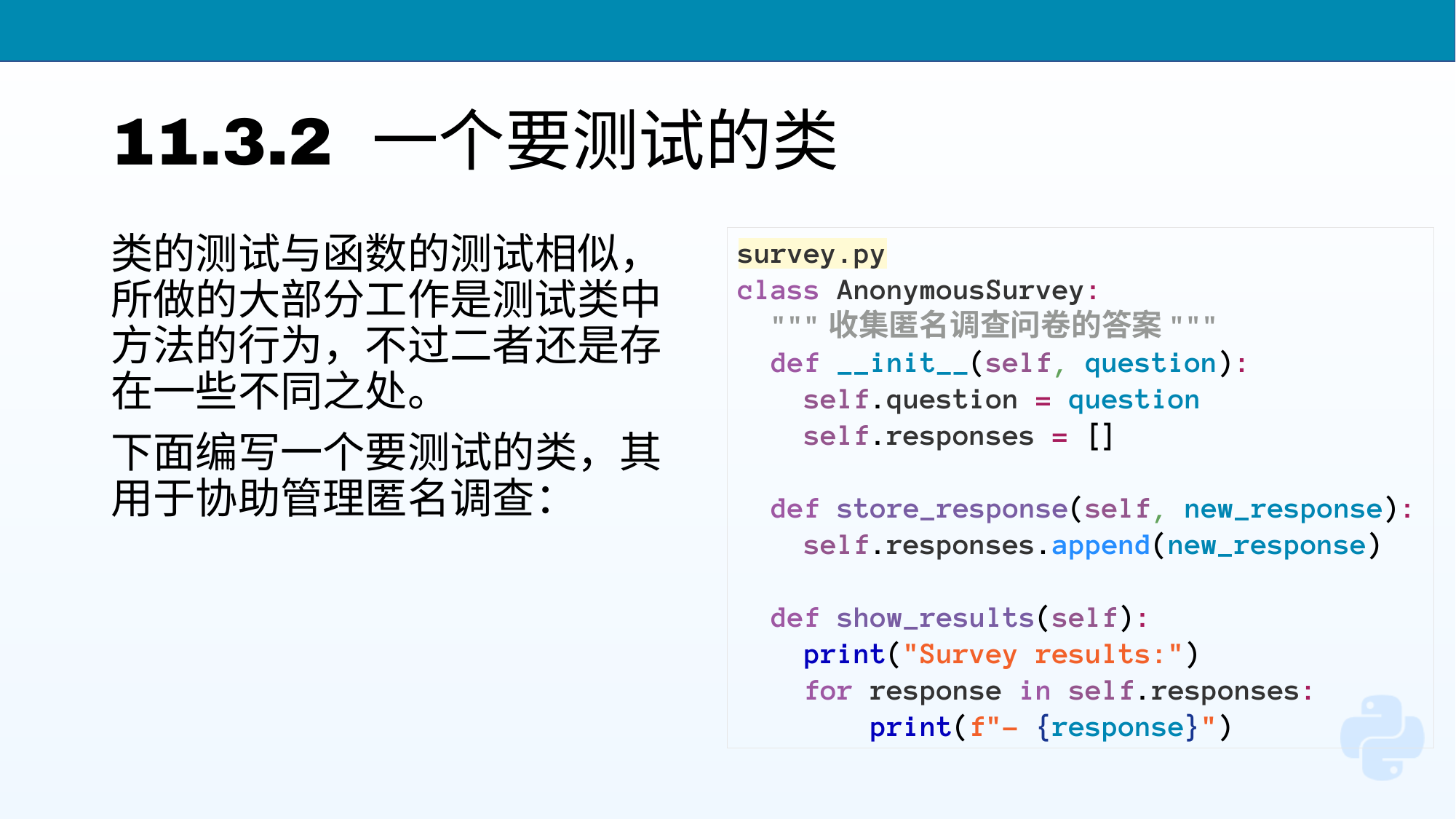

# 11.3.2 一个要测试的类
类的测试与函数的测试相似，所做的大部分工作是测试类中方法的行为，不过二者还是存在一些不同之处。
下面编写一个要测试的类，其用于协助管理匿名调查：
survey.py
class AnonymousSurvey:
  """收集匿名调查问卷的答案"""
  def __init__(self, question):
    self.question = question
    self.responses = []
  def store_response(self, new_response):
    self.responses.append(new_response)
  def show_results(self):
    print("Survey results:")
    for response in self.responses:
        print(f"- {response}")